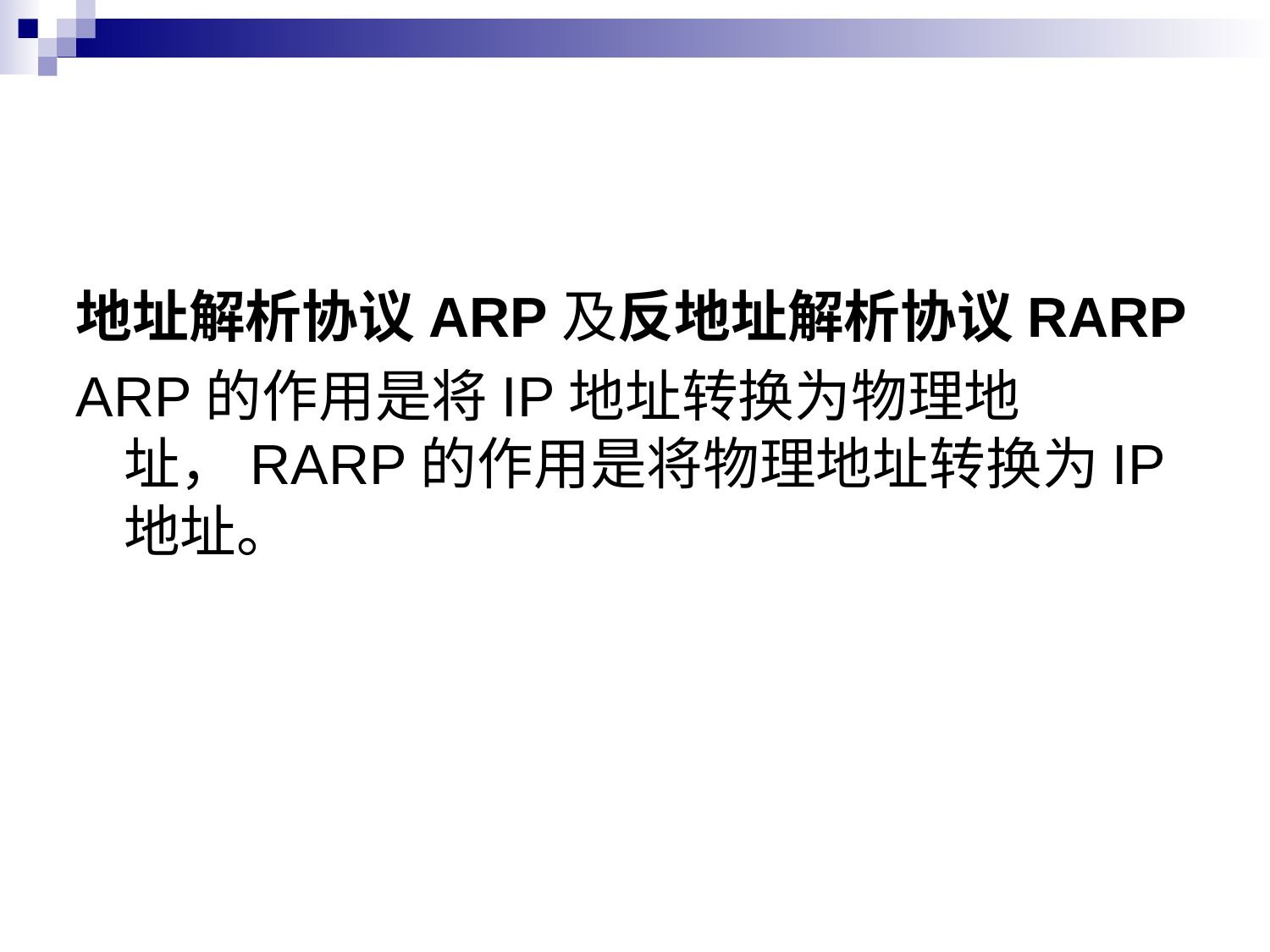

#
地址解析协议ARP及反地址解析协议RARP
ARP的作用是将IP地址转换为物理地址，RARP的作用是将物理地址转换为IP地址。